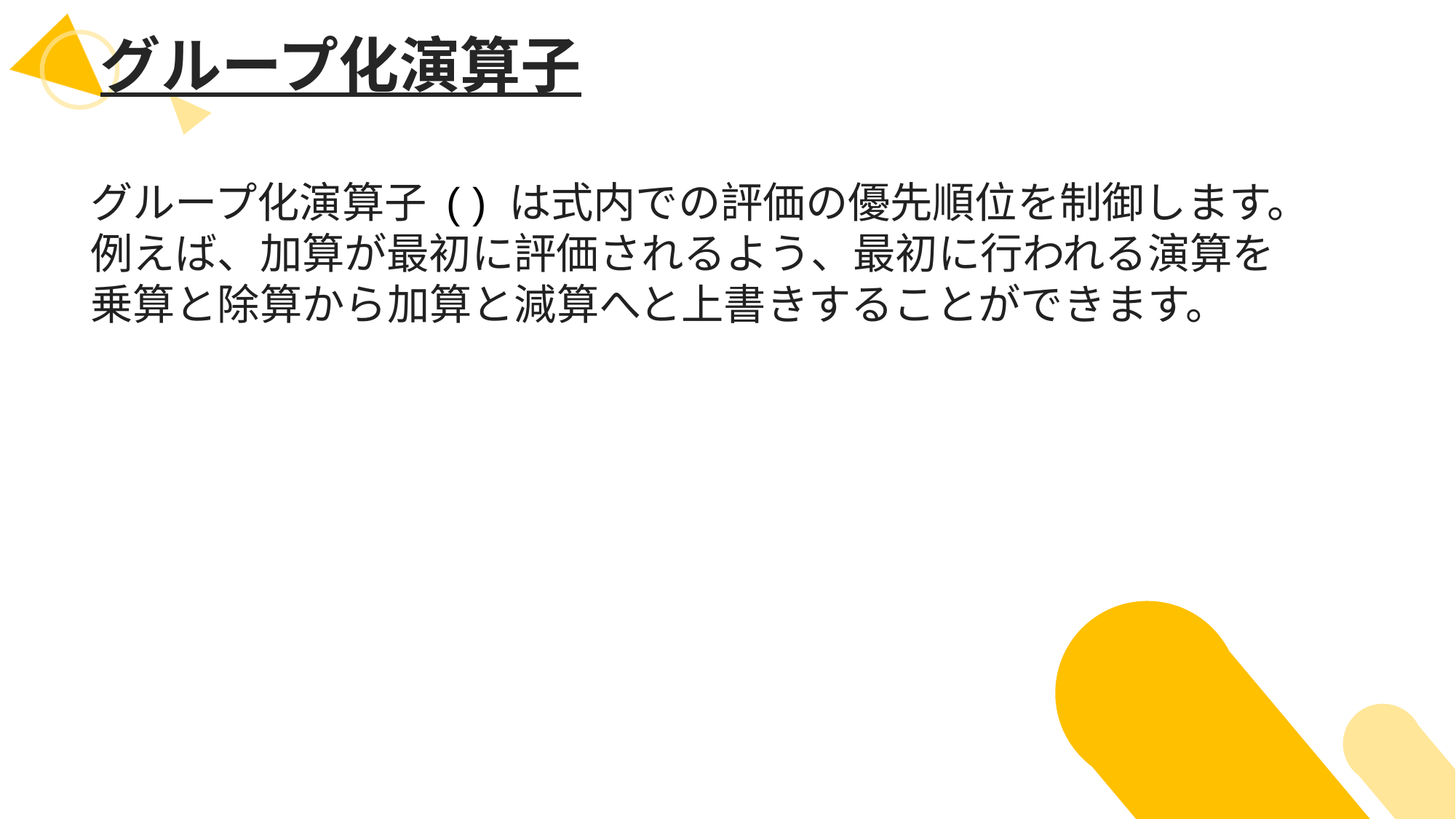

グループ化演算子

グループ化演算子 ( ) は式内での評価の優先順位を制御します。例えば、加算が最初に評価されるよう、最初に行われる演算を乗算と除算から加算と減算へと上書きすることができます。